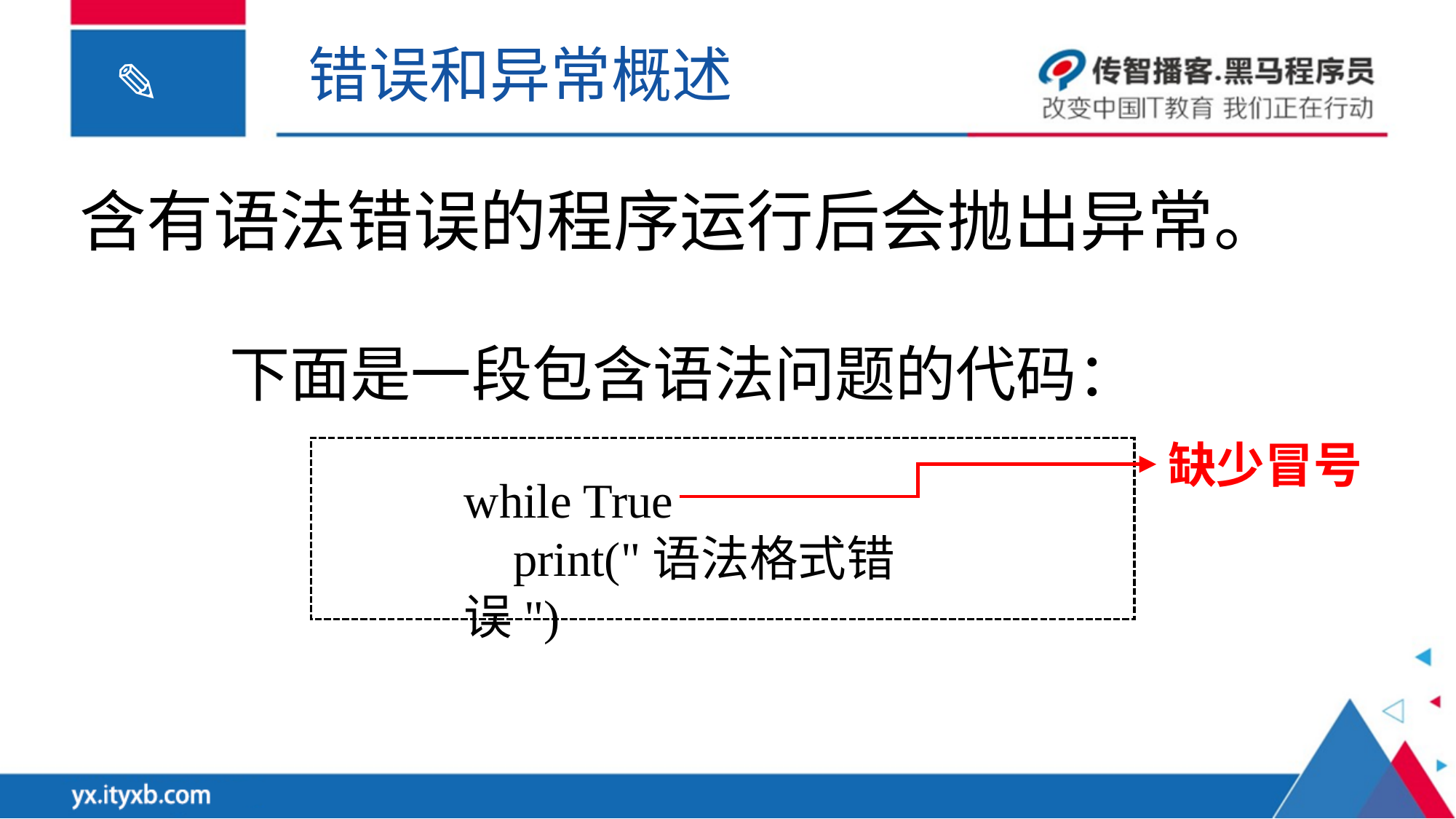

错误和异常概述
含有语法错误的程序运行后会抛出异常。
下面是一段包含语法问题的代码：
缺少冒号

while True
    print("语法格式错误")